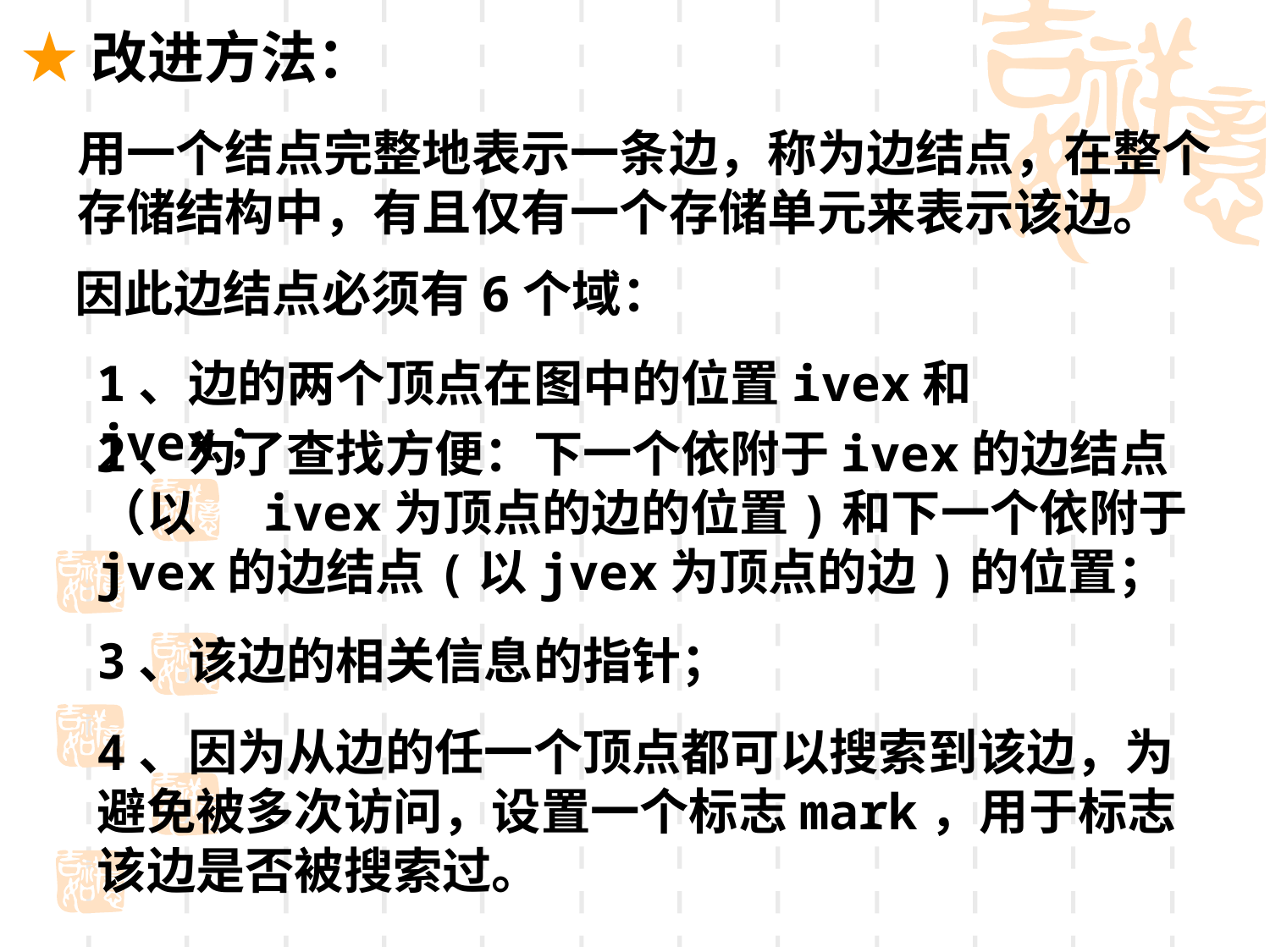

★改进方法：
用一个结点完整地表示一条边，称为边结点，在整个存储结构中，有且仅有一个存储单元来表示该边。
因此边结点必须有6个域：
1、边的两个顶点在图中的位置ivex和jvex；
2、为了查找方便：下一个依附于ivex的边结点（以     ivex为顶点的边的位置)和下一个依附于jvex的边结点(以jvex为顶点的边)的位置；
3、该边的相关信息的指针；
4、因为从边的任一个顶点都可以搜索到该边，为避免被多次访问，设置一个标志mark，用于标志该边是否被搜索过。